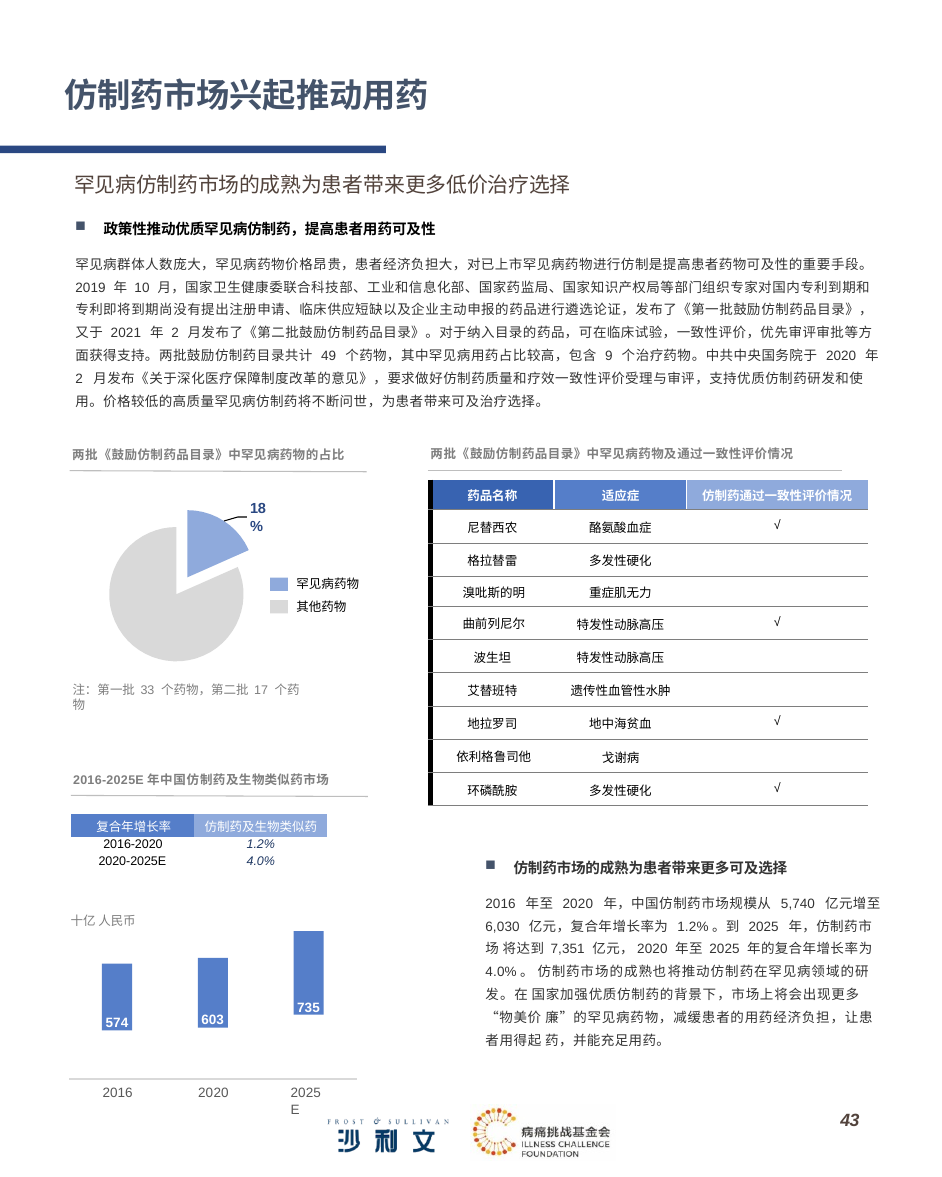

# 仿制药市场兴起推动用药
罕见病仿制药市场的成熟为患者带来更多低价治疗选择

政策性推动优质罕见病仿制药，提高患者用药可及性
罕见病群体人数庞大，罕见病药物价格昂贵，患者经济负担大，对已上市罕见病药物进行仿制是提高患者药物可及性的重要手段。 2019 年 10 月，国家卫生健康委联合科技部、工业和信息化部、国家药监局、国家知识产权局等部门组织专家对国内专利到期和 专利即将到期尚没有提出注册申请、临床供应短缺以及企业主动申报的药品进行遴选论证，发布了《第一批鼓励仿制药品目录》，  又于 2021 年 2 月发布了《第二批鼓励仿制药品目录》。对于纳入目录的药品，可在临床试验，一致性评价，优先审评审批等方
面获得支持。两批鼓励仿制药目录共计 49 个药物，其中罕见病用药占比较高，包含 9 个治疗药物。中共中央国务院于 2020 年
2 月发布《关于深化医疗保障制度改革的意见》，要求做好仿制药质量和疗效一致性评价受理与审评，支持优质仿制药研发和使 用。价格较低的高质量罕见病仿制药将不断问世，为患者带来可及治疗选择。
两批《鼓励仿制药品目录》中罕见病药物及通过一致性评价情况
两批《鼓励仿制药品目录》中罕见病药物的占比

| 药品名称 | 适应症 | 仿制药通过一致性评价情况 |
| --- | --- | --- |
| 尼替西农 | 酪氨酸血症 | √ |
| 格拉替雷 | 多发性硬化 |  |
| 溴吡斯的明 | 重症肌无力 |  |
| 曲前列尼尔 | 特发性动脉高压 | √ |
| 波生坦 | 特发性动脉高压 |  |
| 艾替班特 | 遗传性血管性水肿 |  |
| 地拉罗司 | 地中海贫血 | √ |
| 依利格鲁司他 | 戈谢病 |  |
| 环磷酰胺 | 多发性硬化 | √ |
18%

罕见病药物 其他药物

注：第一批 33 个药物，第二批 17 个药物
2016-2025E年中国仿制药及生物类似药市场

|  |  |
| --- | --- |
| 复合年增长率 | 仿制药及生物类似药 |
| 2016-2020 | 1.2% |
| 2020-2025E | 4.0% |

仿制药市场的成熟为患者带来更多可及选择
2016 年至 2020 年，中国仿制药市场规模从 5,740 亿元增至
6,030 亿元，复合年增长率为 1.2%。到 2025 年，仿制药市场 将达到 7,351 亿元，2020 年至 2025 年的复合年增长率为 4.0%。 仿制药市场的成熟也将推动仿制药在罕见病领域的研发。在 国家加强优质仿制药的背景下，市场上将会出现更多“物美价 廉”的罕见病药物，减缓患者的用药经济负担，让患者用得起 药，并能充足用药。
十亿 人民币

735

603

574

2016
2020
2025E
43